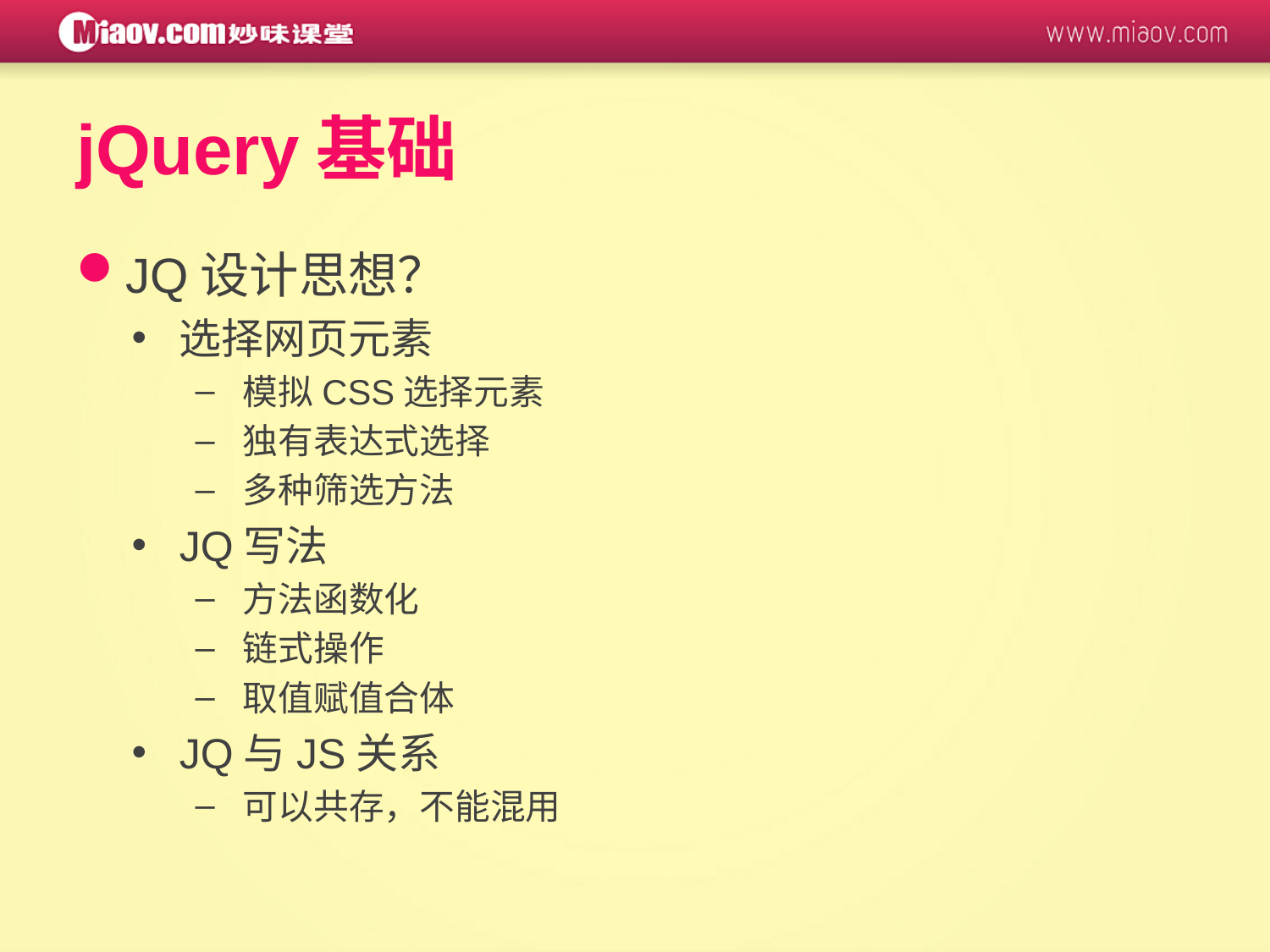

# jQuery基础
JQ设计思想？
选择网页元素
模拟CSS选择元素
独有表达式选择
多种筛选方法
JQ写法
方法函数化
链式操作
取值赋值合体
JQ与JS关系
可以共存，不能混用